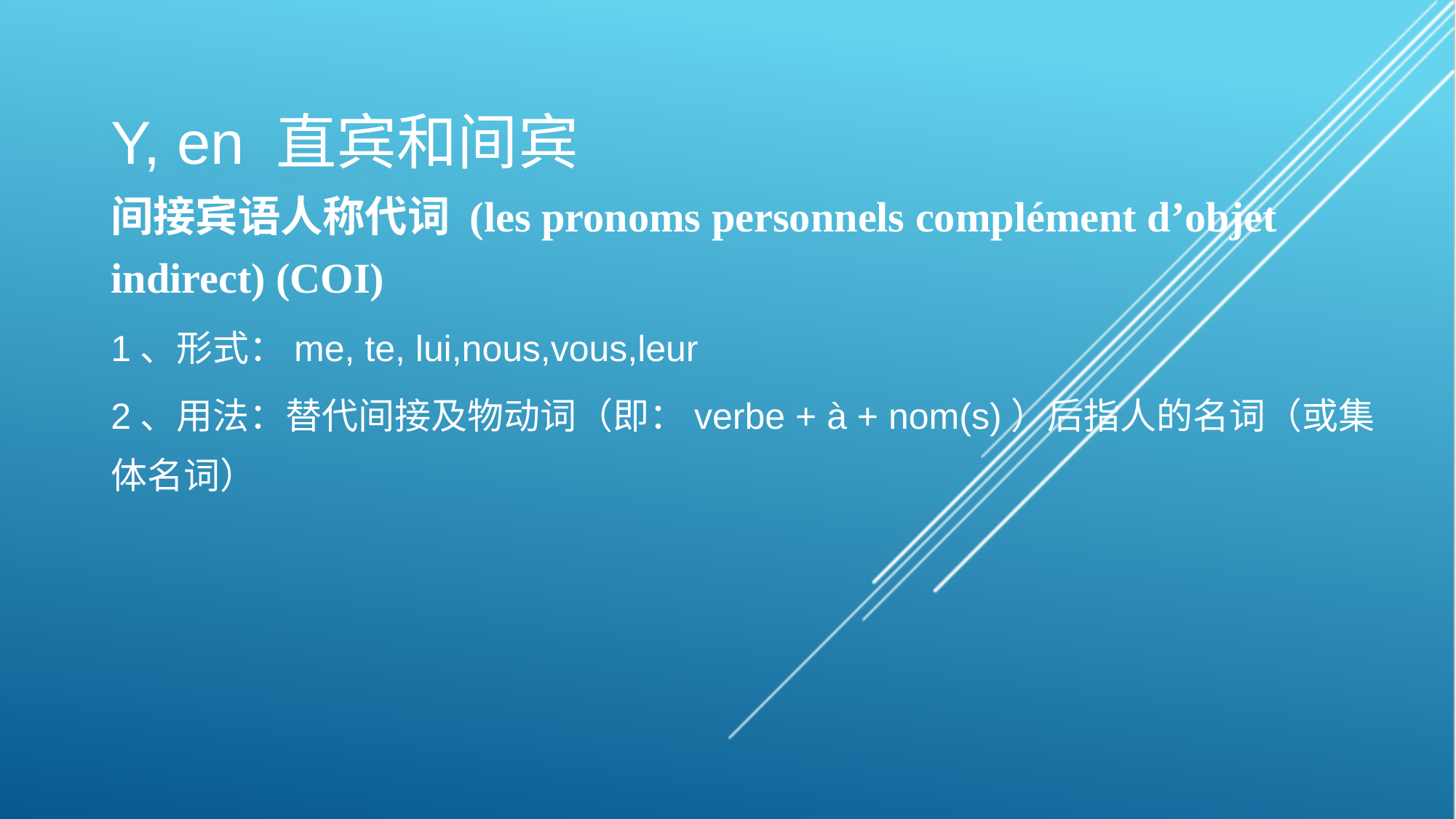

# Y, en 直宾和间宾
间接宾语人称代词 (les pronoms personnels complément d’objet indirect) (COI)
1、形式：me, te, lui,nous,vous,leur
2、用法：替代间接及物动词（即：verbe + à + nom(s)）后指人的名词（或集体名词）